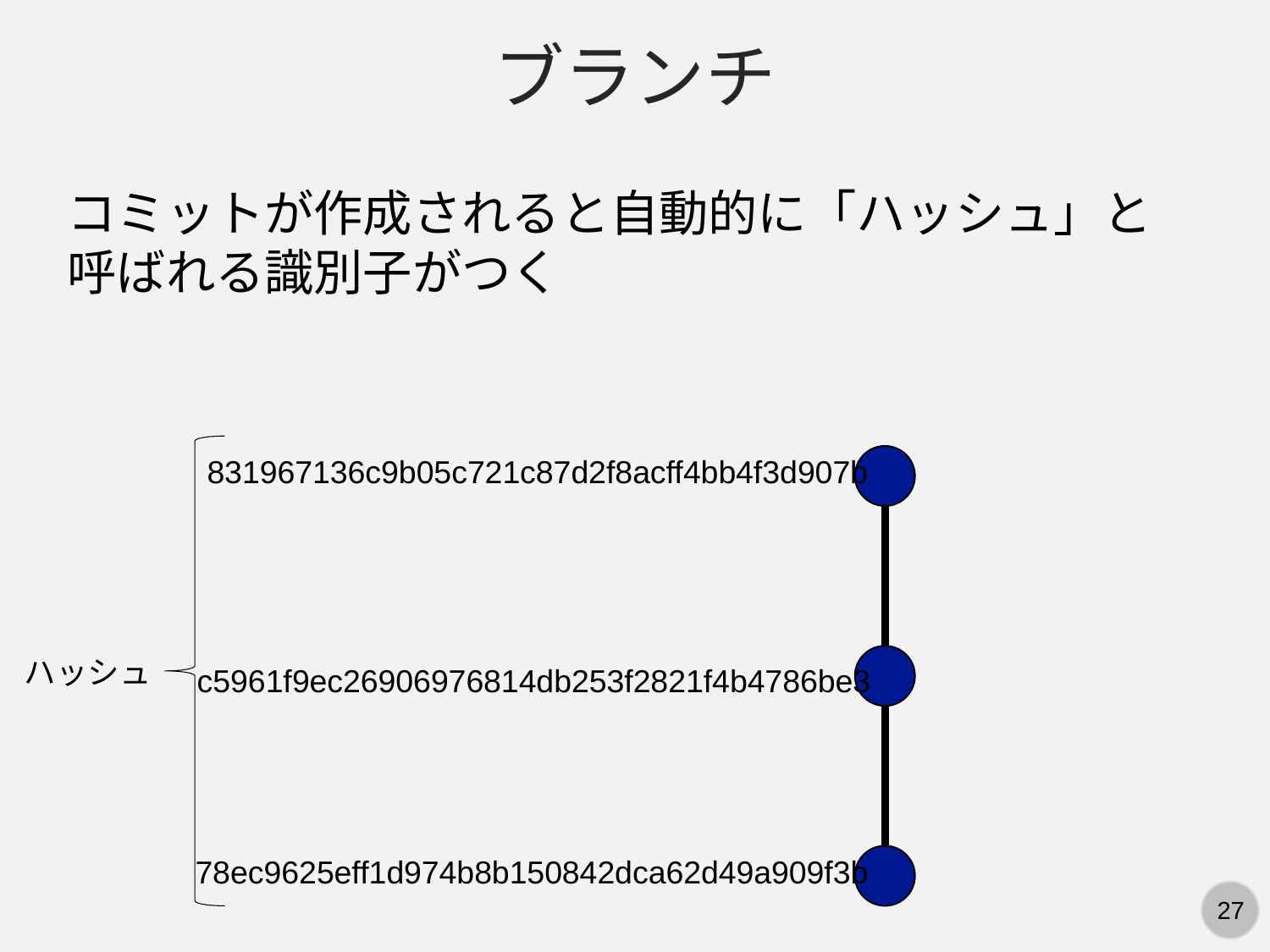

ブランチ
コミットが作成されると自動的に「ハッシュ」と呼ばれる識別子がつく

831967136c9b05c721c87d2f8acff4bb4f3d907b

ハッシュ

c5961f9ec26906976814db253f2821f4b4786be3
78ec9625eff1d974b8b150842dca62d49a909f3b